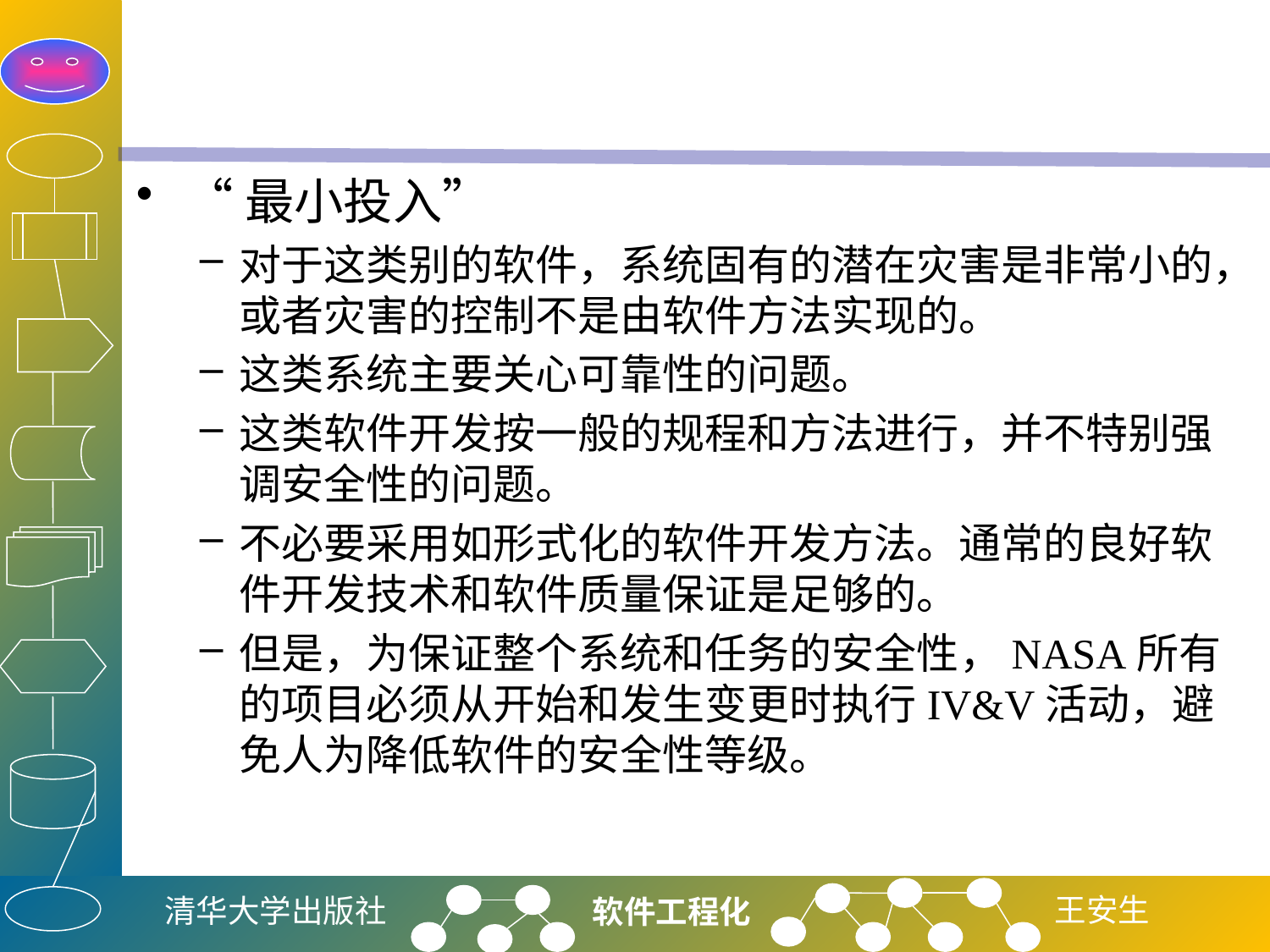

#
“最小投入”
对于这类别的软件，系统固有的潜在灾害是非常小的，或者灾害的控制不是由软件方法实现的。
这类系统主要关心可靠性的问题。
这类软件开发按一般的规程和方法进行，并不特别强调安全性的问题。
不必要采用如形式化的软件开发方法。通常的良好软件开发技术和软件质量保证是足够的。
但是，为保证整个系统和任务的安全性，NASA所有的项目必须从开始和发生变更时执行IV&V活动，避免人为降低软件的安全性等级。